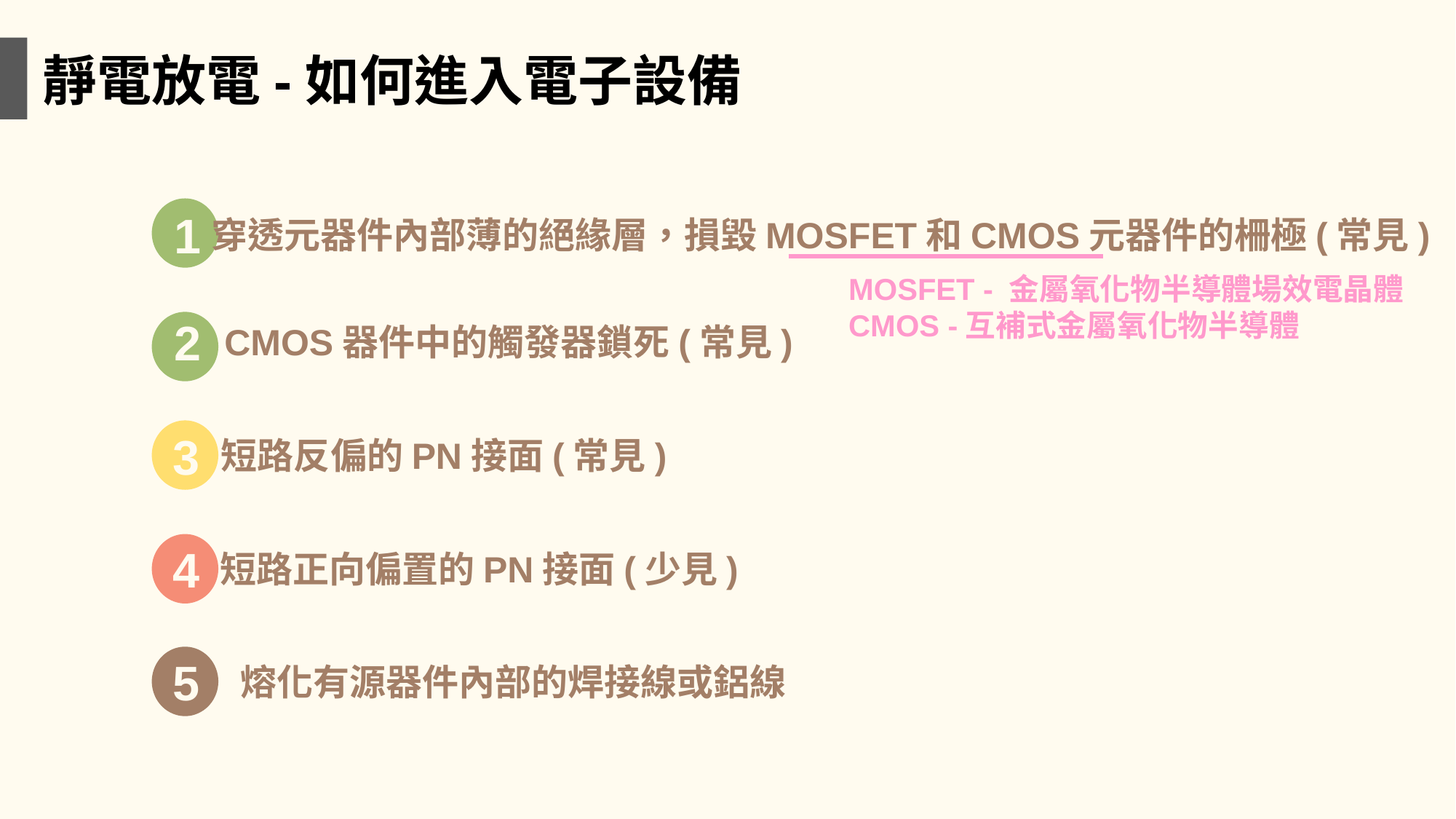

靜電放電-如何進入電子設備

1
穿透元器件內部薄的絕緣層，損毀MOSFET和CMOS元器件的柵極(常見)
MOSFET - 金屬氧化物半導體場效電晶體
CMOS -互補式金屬氧化物半導體
2

CMOS器件中的觸發器鎖死(常見)

3
短路反偏的PN接面(常見)

4
短路正向偏置的PN接面(少見)

5
熔化有源器件內部的焊接線或鋁線